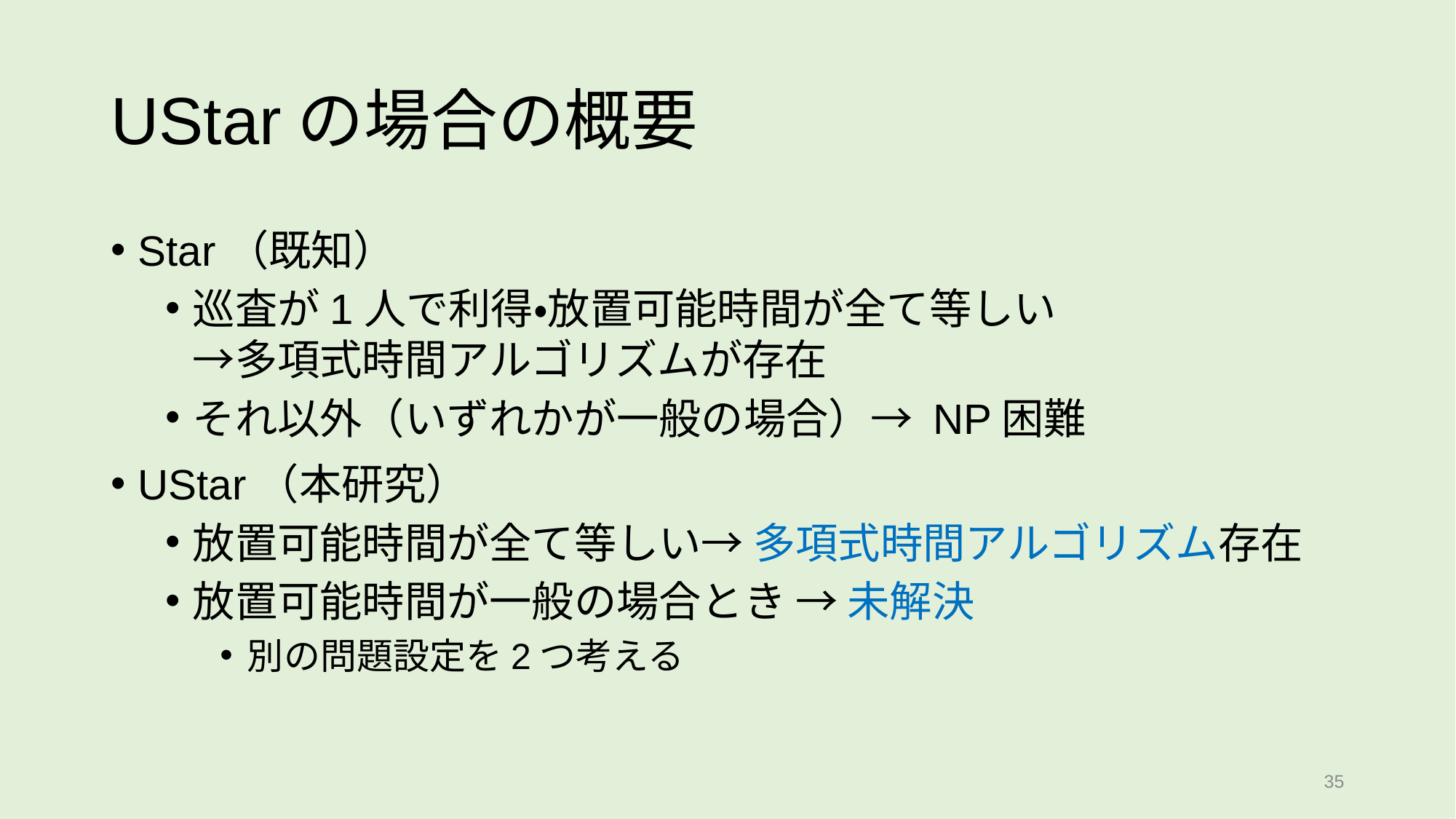

# UStarの場合の概要
Star（既知）
巡査が1人で利得・放置可能時間が全て等しい
→多項式時間アルゴリズムが存在
それ以外（いずれかが一般の場合）→ NP困難
UStar（本研究）
放置可能時間が全て等しい→ 多項式時間アルゴリズム存在
放置可能時間が一般の場合とき → 未解決
別の問題設定を2つ考える
35